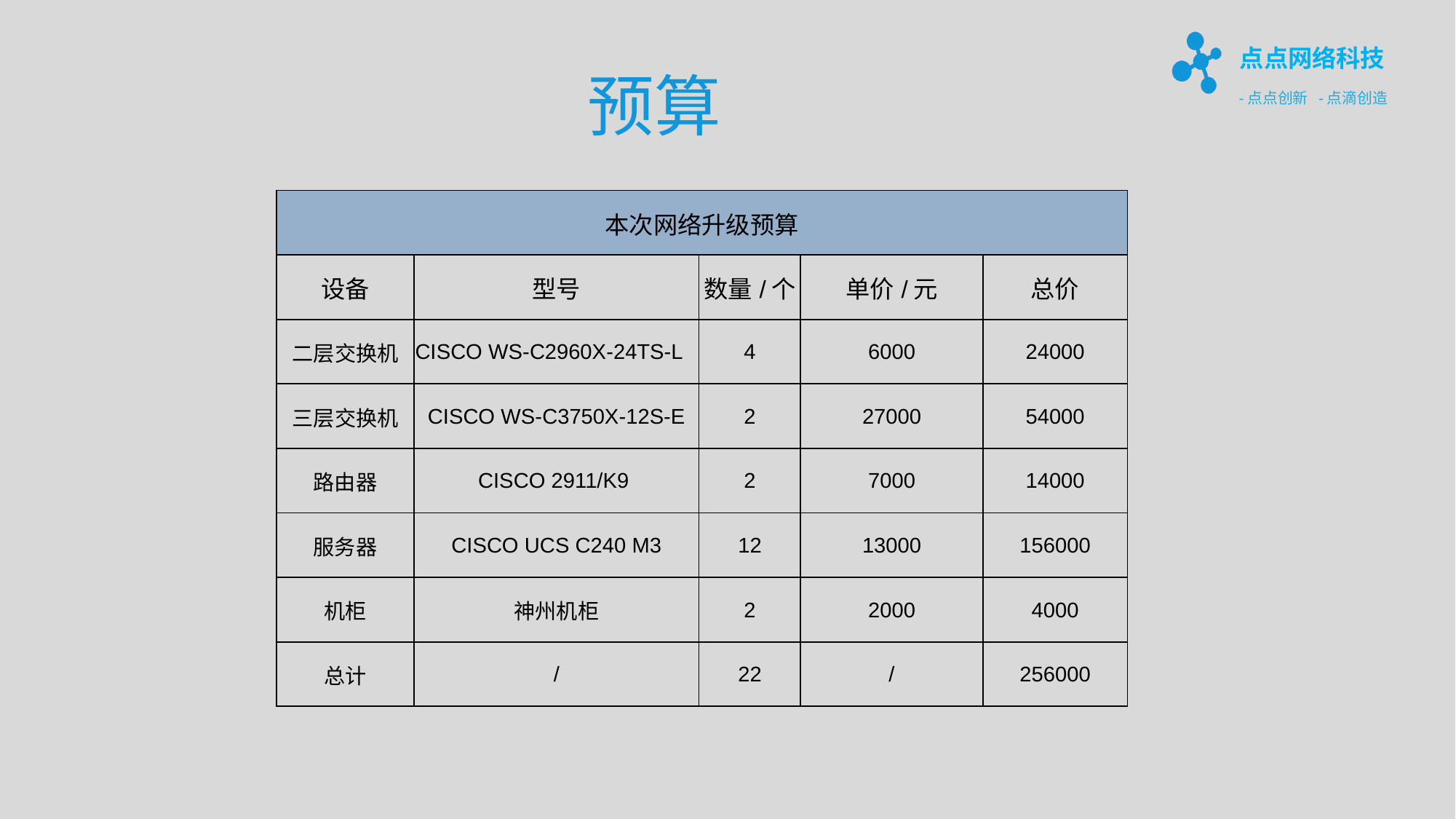

预算
| 本次网络升级预算 |  |  |  |  |
| --- | --- | --- | --- | --- |
| 设备 | 型号 | 数量/个 | 单价/元 | 总价 |
| 二层交换机 | CISCO WS-C2960X-24TS-L | 4 | 6000 | 24000 |
| 三层交换机 | CISCO WS-C3750X-12S-E | 2 | 27000 | 54000 |
| 路由器 | CISCO 2911/K9 | 2 | 7000 | 14000 |
| 服务器 | CISCO UCS C240 M3 | 12 | 13000 | 156000 |
| 机柜 | 神州机柜 | 2 | 2000 | 4000 |
| 总计 | / | 22 | / | 256000 |